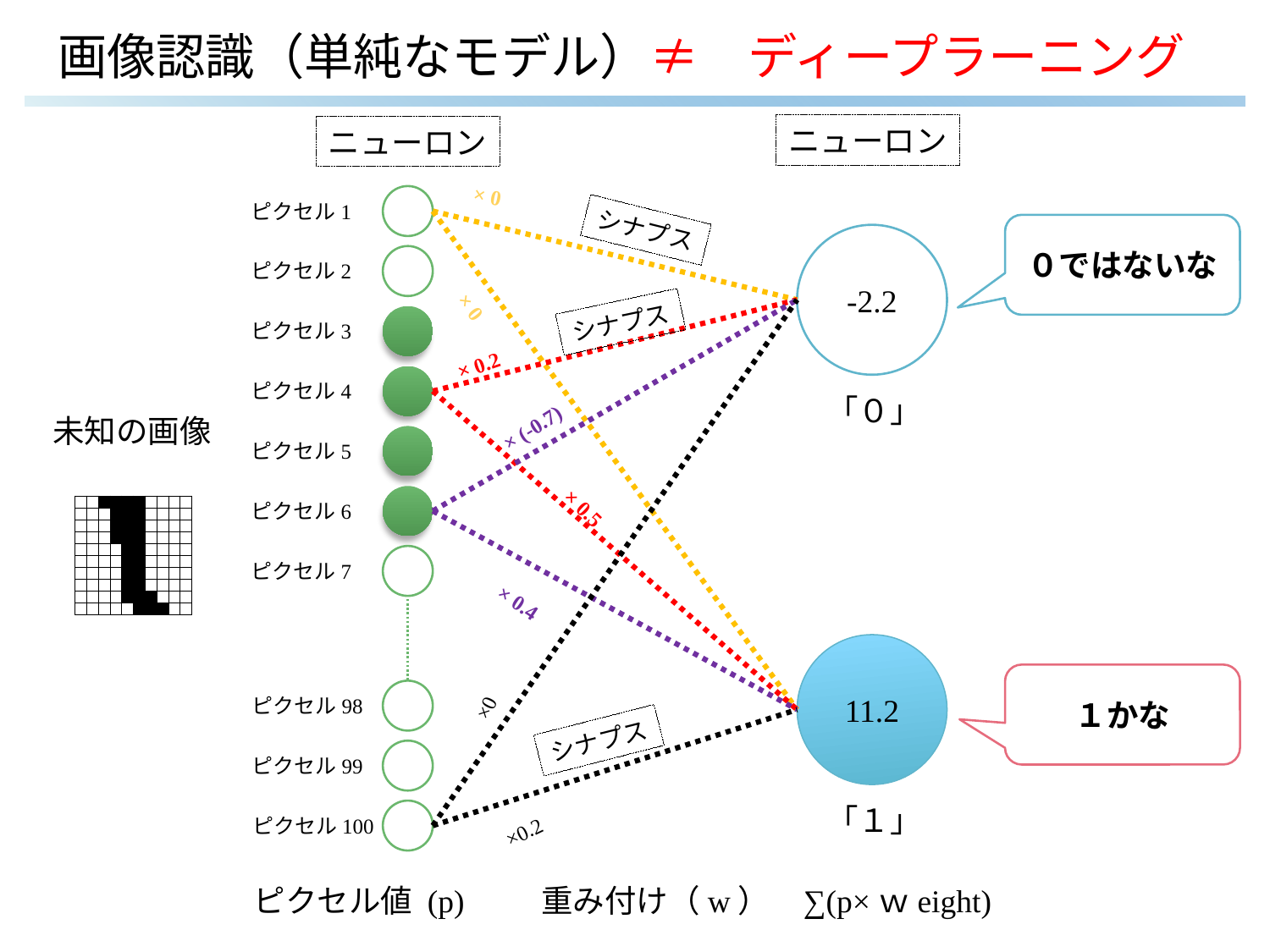

# 画像認識（単純なモデル）≠　ディープラーニング
ニューロン
ニューロン
× 0

ピクセル1
シナプス
０ではないな
-2.2

ピクセル2
× 0
シナプス

ピクセル3
× 0.2

ピクセル4
「０」
未知の画像
× (-0.7)

ピクセル5

× 0.5
ピクセル6
|  |  |  |  |  |  |  |  |  |  |
| --- | --- | --- | --- | --- | --- | --- | --- | --- | --- |
|  |  |  |  |  |  |  |  |  |  |
|  |  |  |  |  |  |  |  |  |  |
|  |  |  |  |  |  |  |  |  |  |
|  |  |  |  |  |  |  |  |  |  |
|  |  |  |  |  |  |  |  |  |  |
|  |  |  |  |  |  |  |  |  |  |
|  |  |  |  |  |  |  |  |  |  |
|  |  |  |  |  |  |  |  |  |  |
|  |  |  |  |  |  |  |  |  |  |

ピクセル7
× 0.4
11.2
１かな

ピクセル98
×0
シナプス

ピクセル99
「１」

ピクセル100
×0.2
ピクセル値 (p)
重み付け（w）
∑(p×ｗeight)